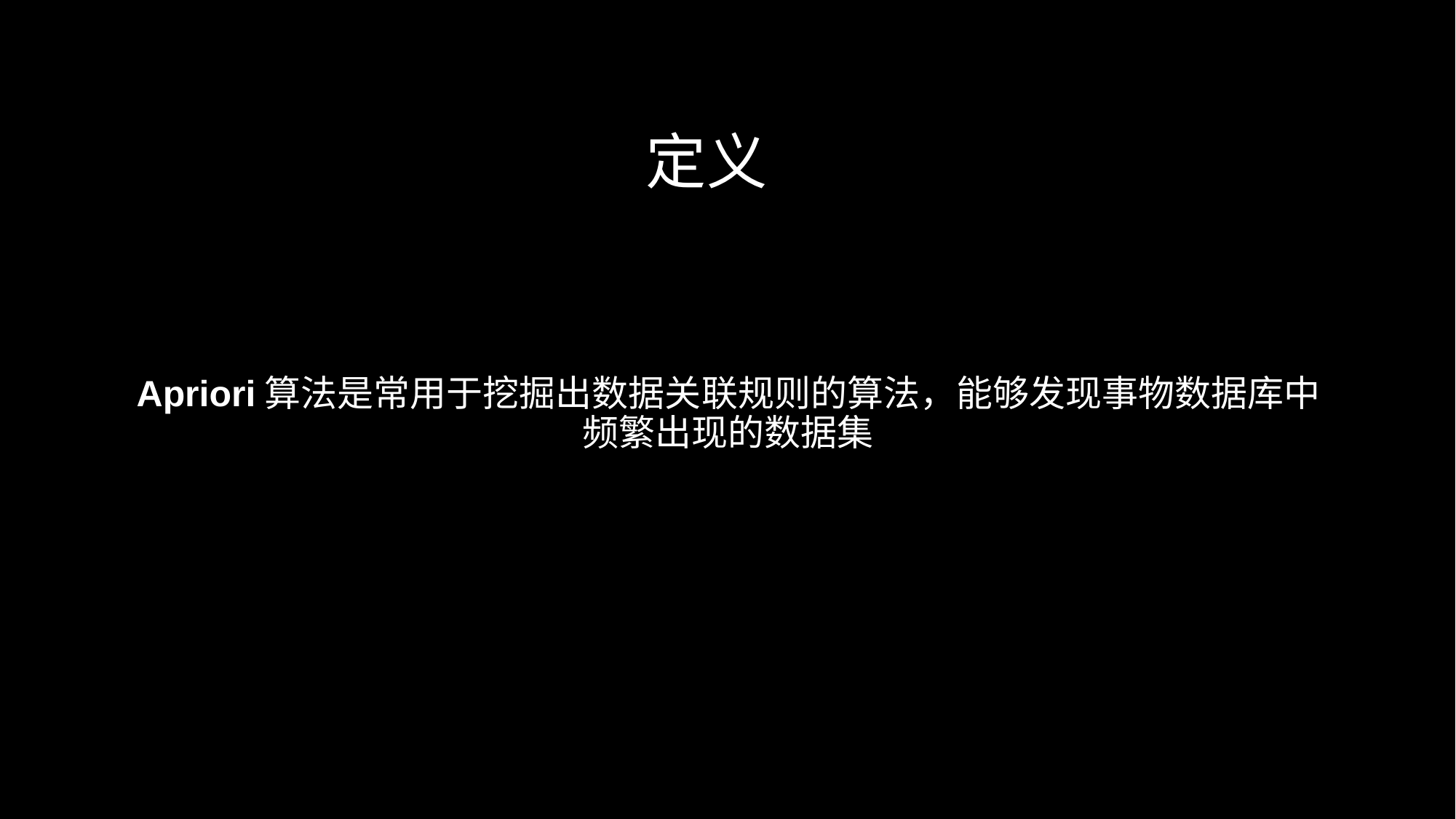

定义
# Apriori算法是常用于挖掘出数据关联规则的算法，能够发现事物数据库中频繁出现的数据集
内容分发事业部
内容开发组 梁彬